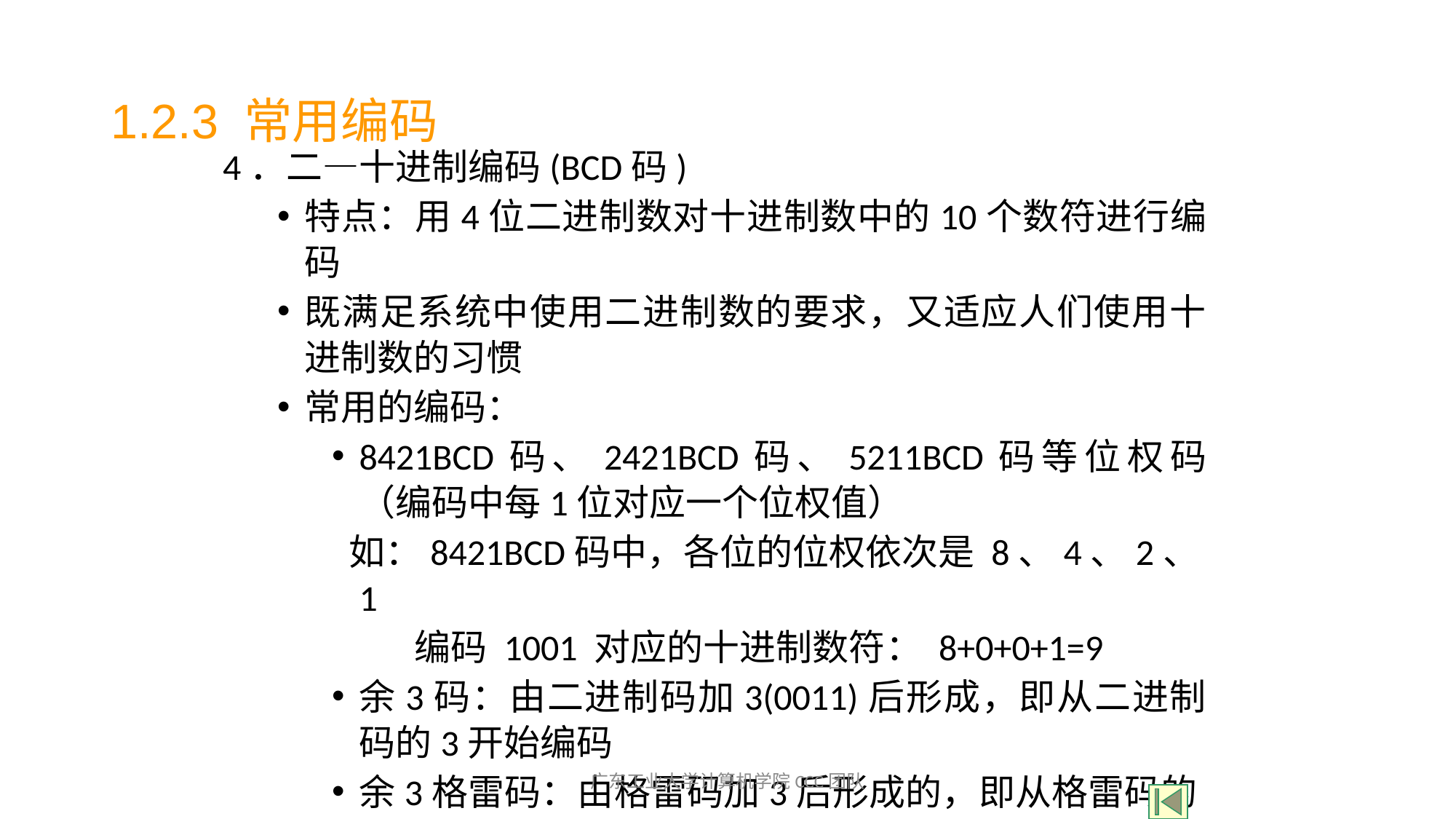

1.2.3 常用编码
4．二—十进制编码(BCD码)
特点：用4位二进制数对十进制数中的10个数符进行编码
既满足系统中使用二进制数的要求，又适应人们使用十进制数的习惯
常用的编码：
8421BCD码、2421BCD码、5211BCD码等位权码（编码中每1位对应一个位权值）
 如：8421BCD码中，各位的位权依次是 8、4、2、1
         编码 1001 对应的十进制数符： 8+0+0+1=9
余3码：由二进制码加3(0011)后形成，即从二进制码的3开始编码
余3格雷码：由格雷码加3后形成的，即从格雷码的3(0010)开始编码

广东工业大学计算机学院CCC团队